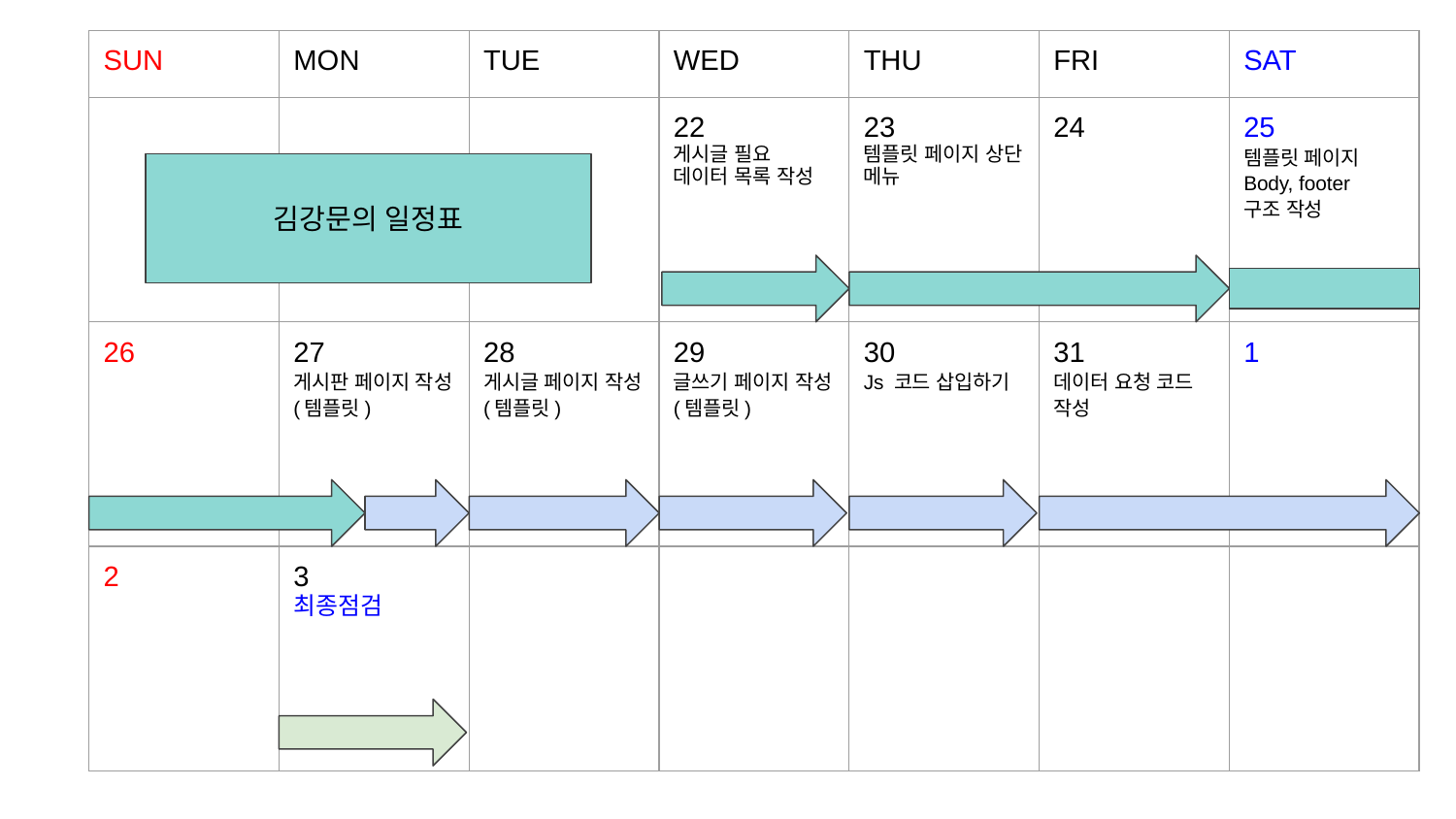

| SUN | MON | TUE | WED | THU | FRI | SAT |
| --- | --- | --- | --- | --- | --- | --- |
|  |  |  | 22 게시글 필요 데이터 목록 작성 | 23 템플릿 페이지 상단 메뉴 | 24 | 25 템플릿 페이지 Body, footer 구조 작성 |
| 26 | 27 게시판 페이지 작성 (템플릿) | 28 게시글 페이지 작성 (템플릿) | 29 글쓰기 페이지 작성 (템플릿) | 30 Js 코드 삽입하기 | 31 데이터 요청 코드 작성 | 1 |
| 2 | 3 최종점검 |  |  |  |  |  |
김강문의 일정표